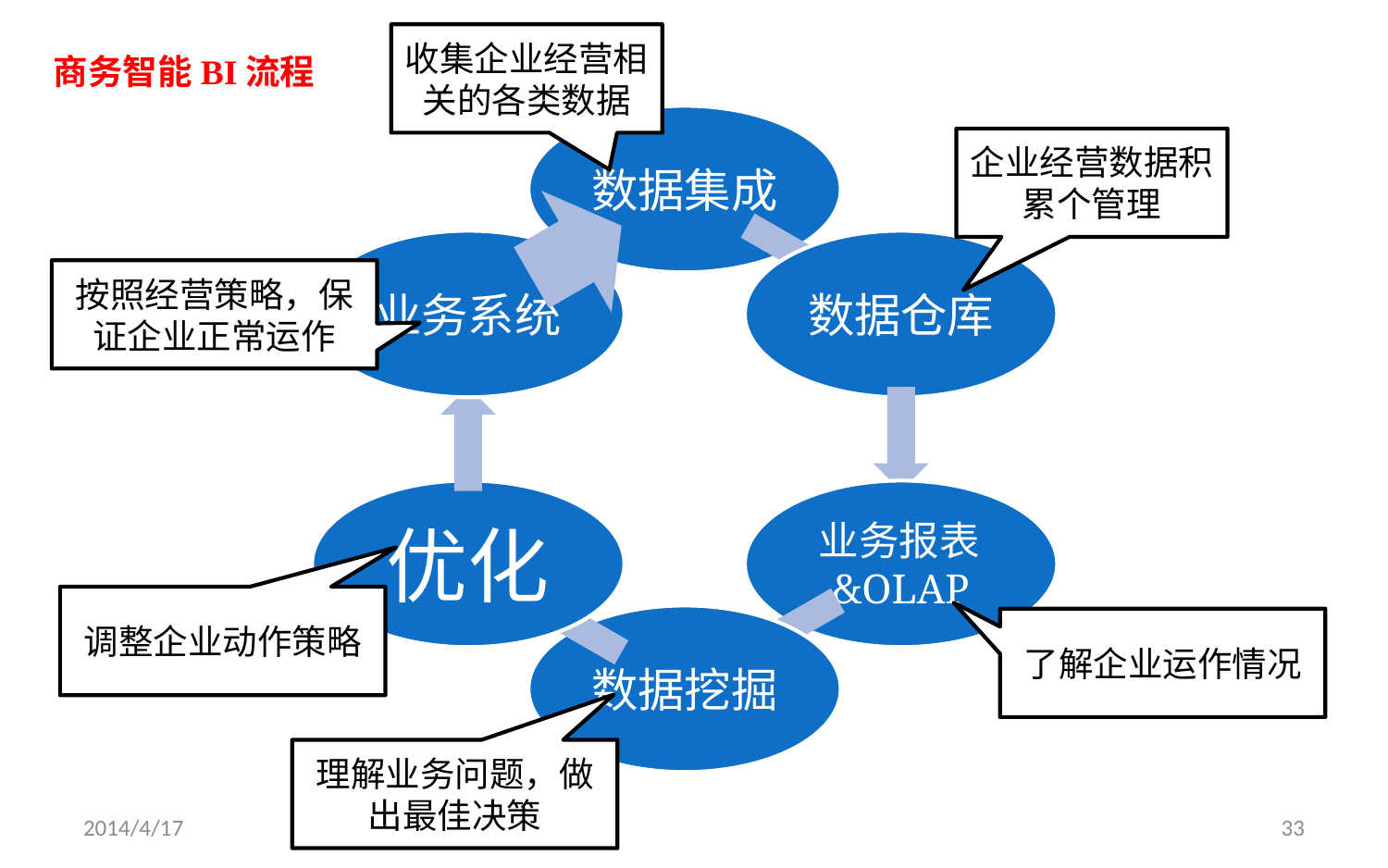

收集企业经营相关的各类数据
商务智能BI流程

数据集成
数据仓库
业务报表&OLAP
数据挖掘
业务系统
优化
企业经营数据积累个管理
按照经营策略，保证企业正常运作
调整企业动作策略
了解企业运作情况
理解业务问题，做出最佳决策
2014/4/17
33